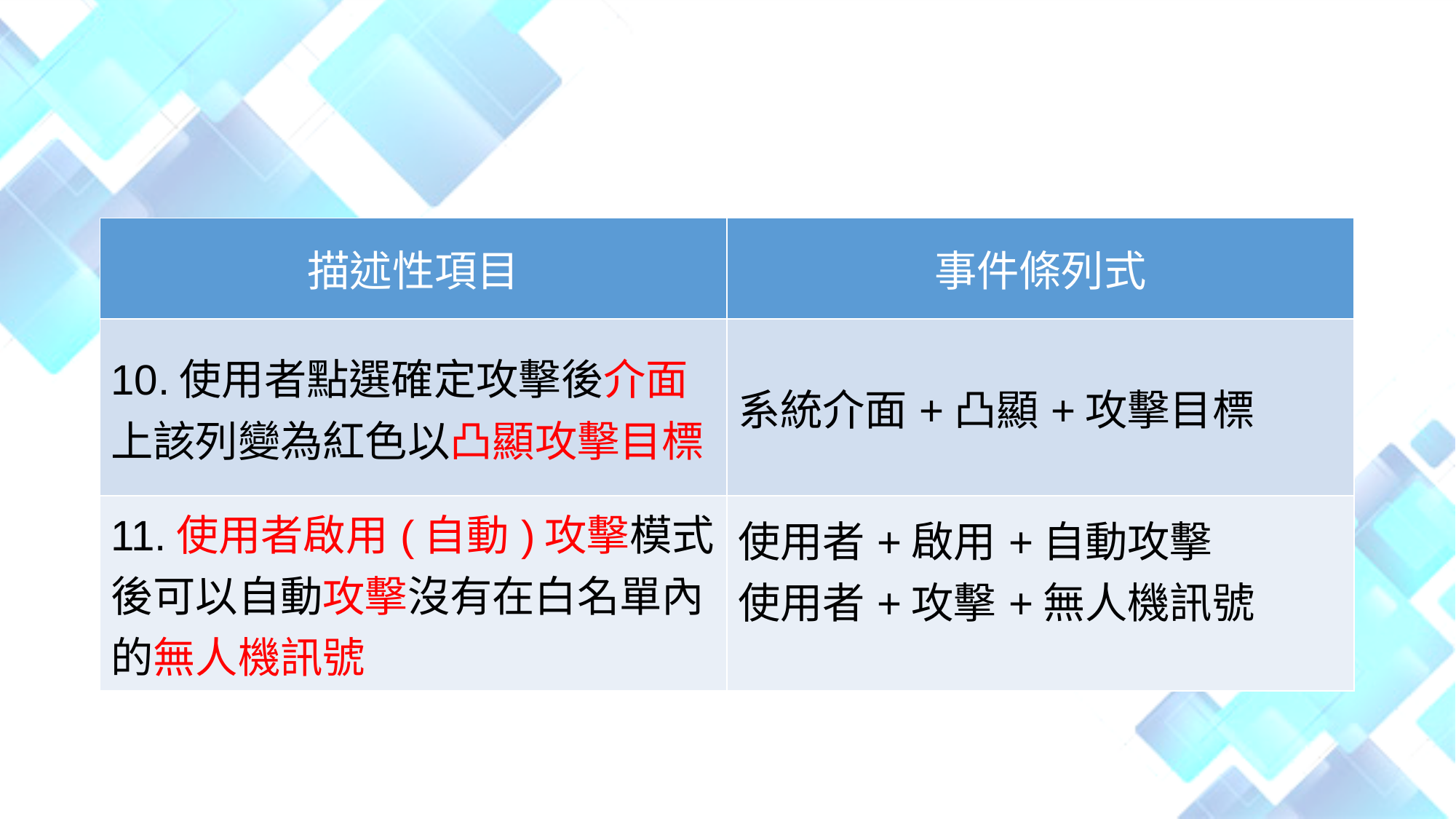

| 描述性項目 | 事件條列式 |
| --- | --- |
| 10.使用者點選確定攻擊後介面上該列變為紅色以凸顯攻擊目標 | 系統介面+凸顯+攻擊目標 |
| 11.使用者啟用(自動)攻擊模式後可以自動攻擊沒有在白名單內的無人機訊號 | 使用者+啟用+自動攻擊 使用者+攻擊+無人機訊號 |